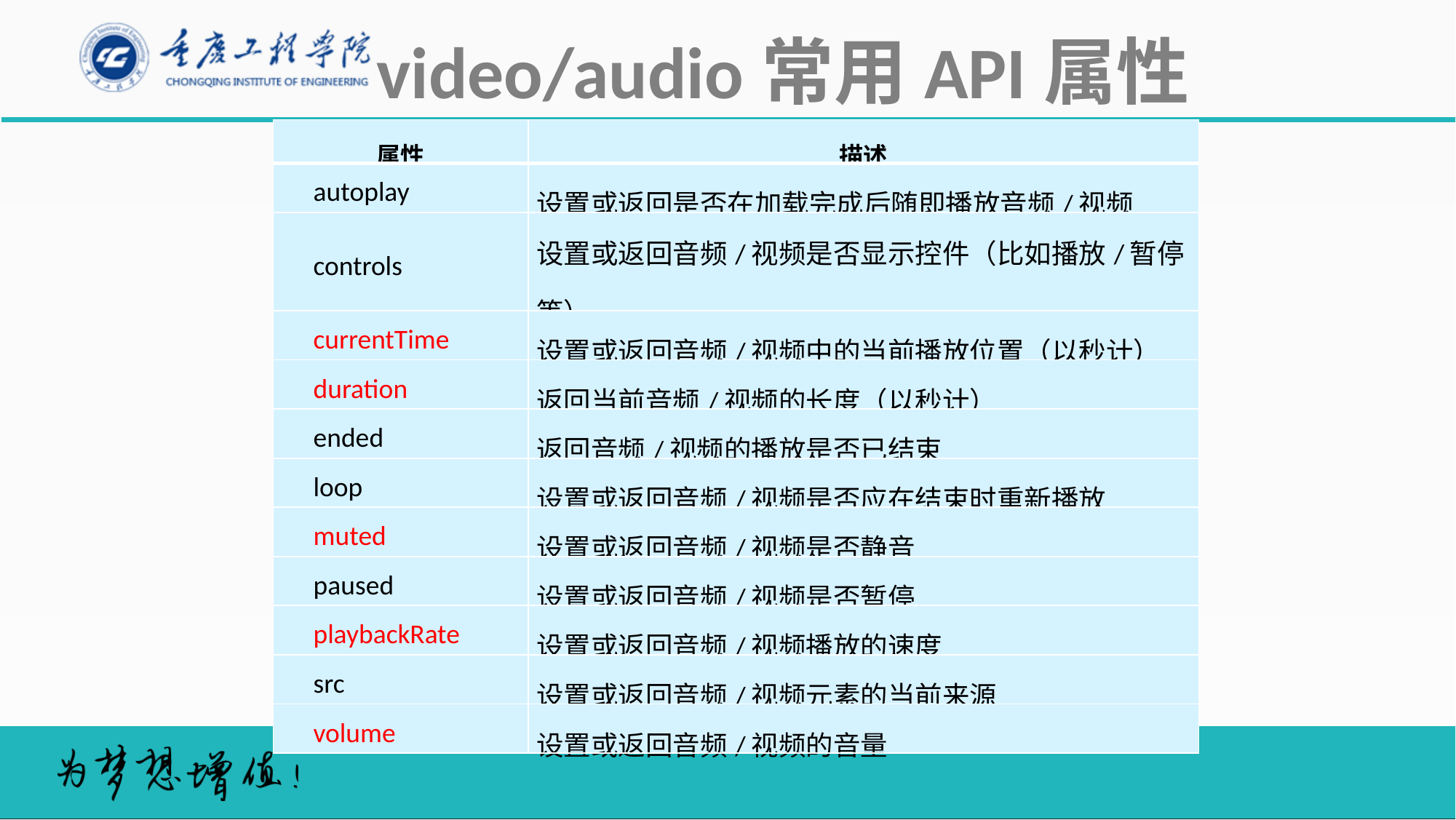

video/audio常用API属性
| 属性 | 描述 |
| --- | --- |
| autoplay | 设置或返回是否在加载完成后随即播放音频/视频 |
| controls | 设置或返回音频/视频是否显示控件（比如播放/暂停等） |
| currentTime | 设置或返回音频/视频中的当前播放位置（以秒计） |
| duration | 返回当前音频/视频的长度（以秒计） |
| ended | 返回音频/视频的播放是否已结束 |
| loop | 设置或返回音频/视频是否应在结束时重新播放 |
| muted | 设置或返回音频/视频是否静音 |
| paused | 设置或返回音频/视频是否暂停 |
| playbackRate | 设置或返回音频/视频播放的速度 |
| src | 设置或返回音频/视频元素的当前来源 |
| volume | 设置或返回音频/视频的音量 |